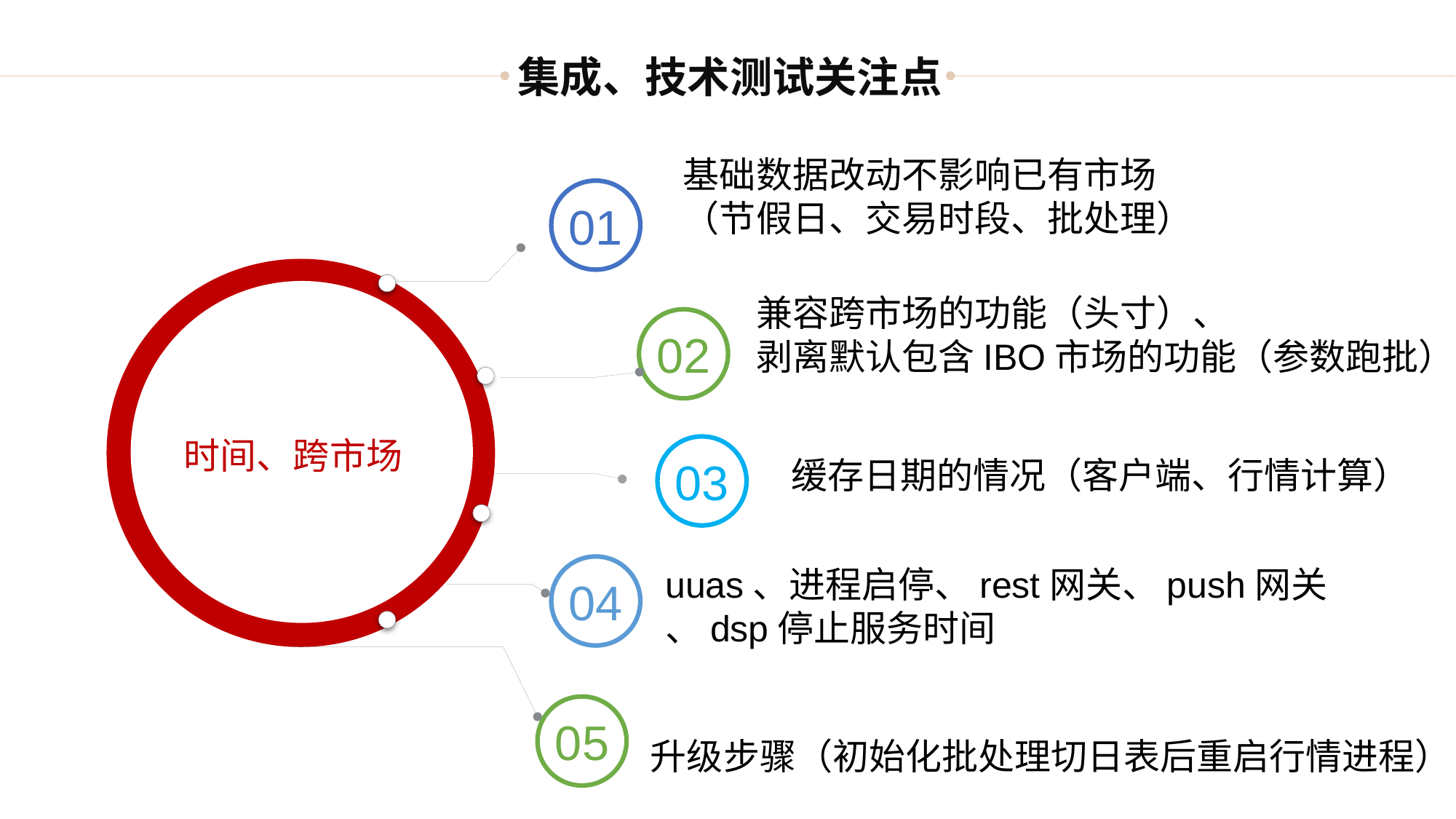

集成、技术测试关注点
01
基础数据改动不影响已有市场
（节假日、交易时段、批处理）

02
时间、跨市场
03
04
兼容跨市场的功能（头寸）、
剥离默认包含IBO市场的功能（参数跑批）
缓存日期的情况（客户端、行情计算）
uuas、进程启停、rest网关、push网关
、dsp停止服务时间

05
升级步骤（初始化批处理切日表后重启行情进程）